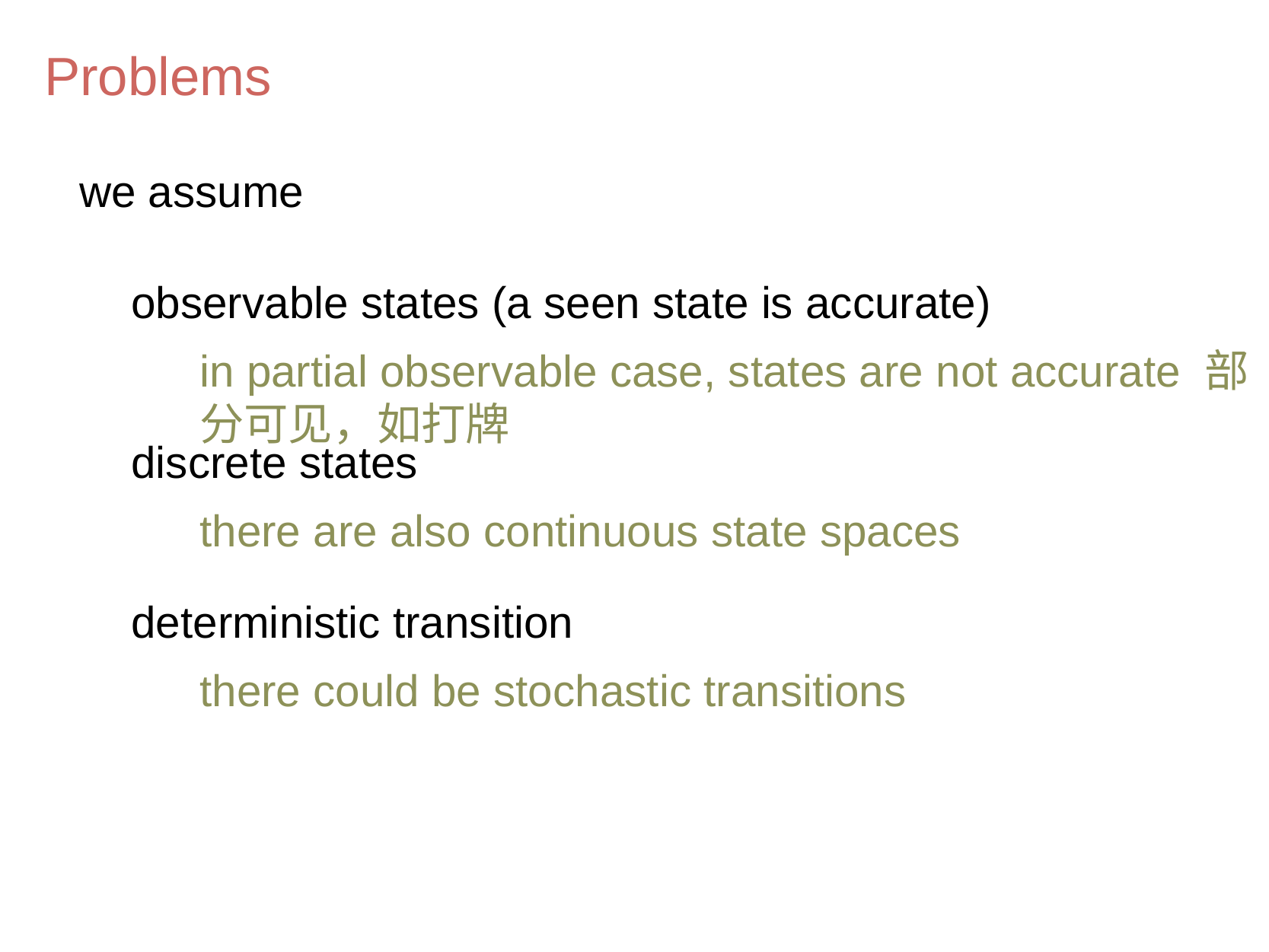

Problems
we assume
observable states (a seen state is accurate)

discrete states

deterministic transition
in partial observable case, states are not accurate 部分可见，如打牌

there are also continuous state spaces

there could be stochastic transitions